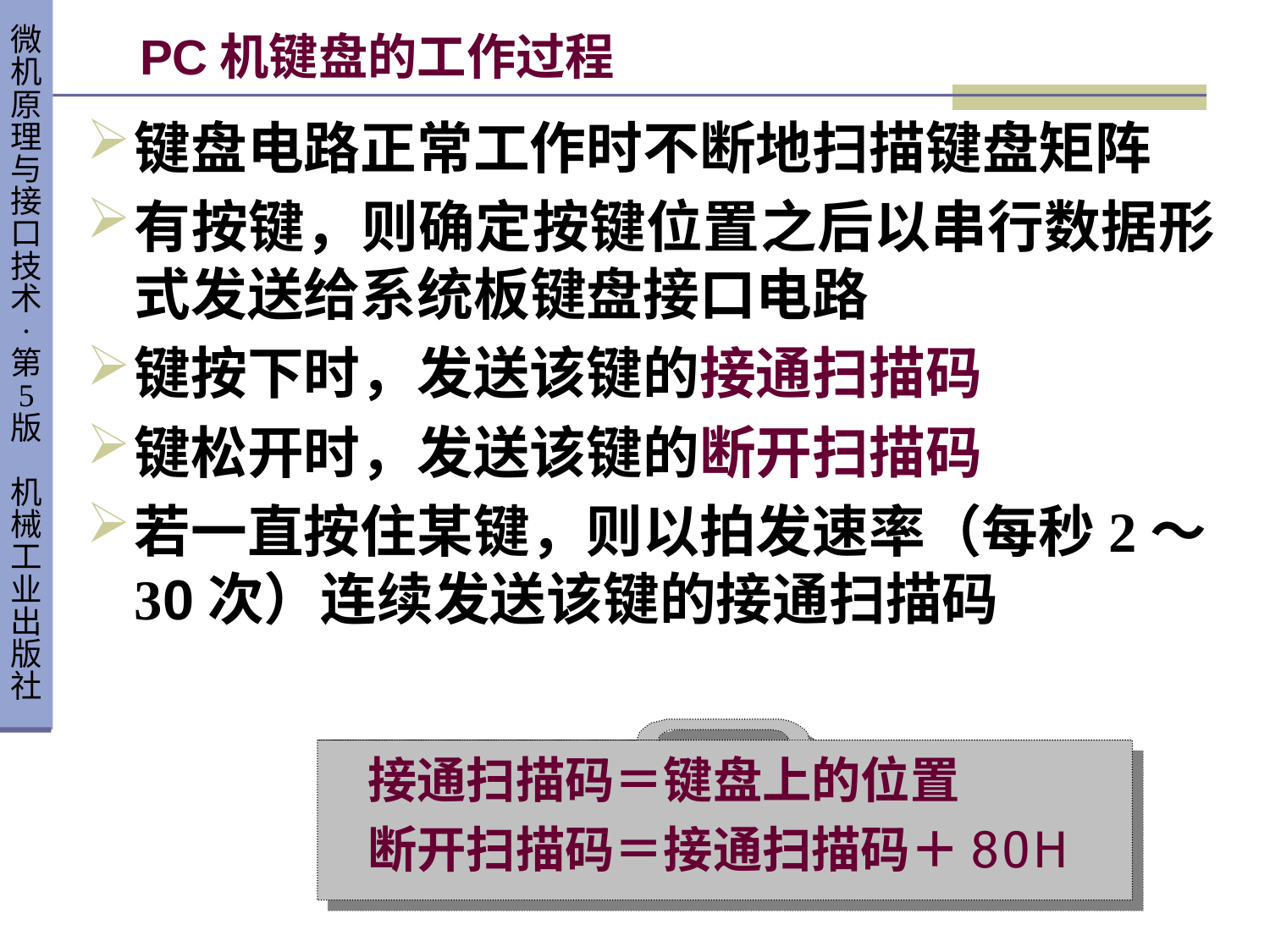

# PC机键盘的工作过程
键盘电路正常工作时不断地扫描键盘矩阵
有按键，则确定按键位置之后以串行数据形式发送给系统板键盘接口电路
键按下时，发送该键的接通扫描码
键松开时，发送该键的断开扫描码
若一直按住某键，则以拍发速率（每秒2～30次）连续发送该键的接通扫描码
接通扫描码＝键盘上的位置
断开扫描码＝接通扫描码＋80H